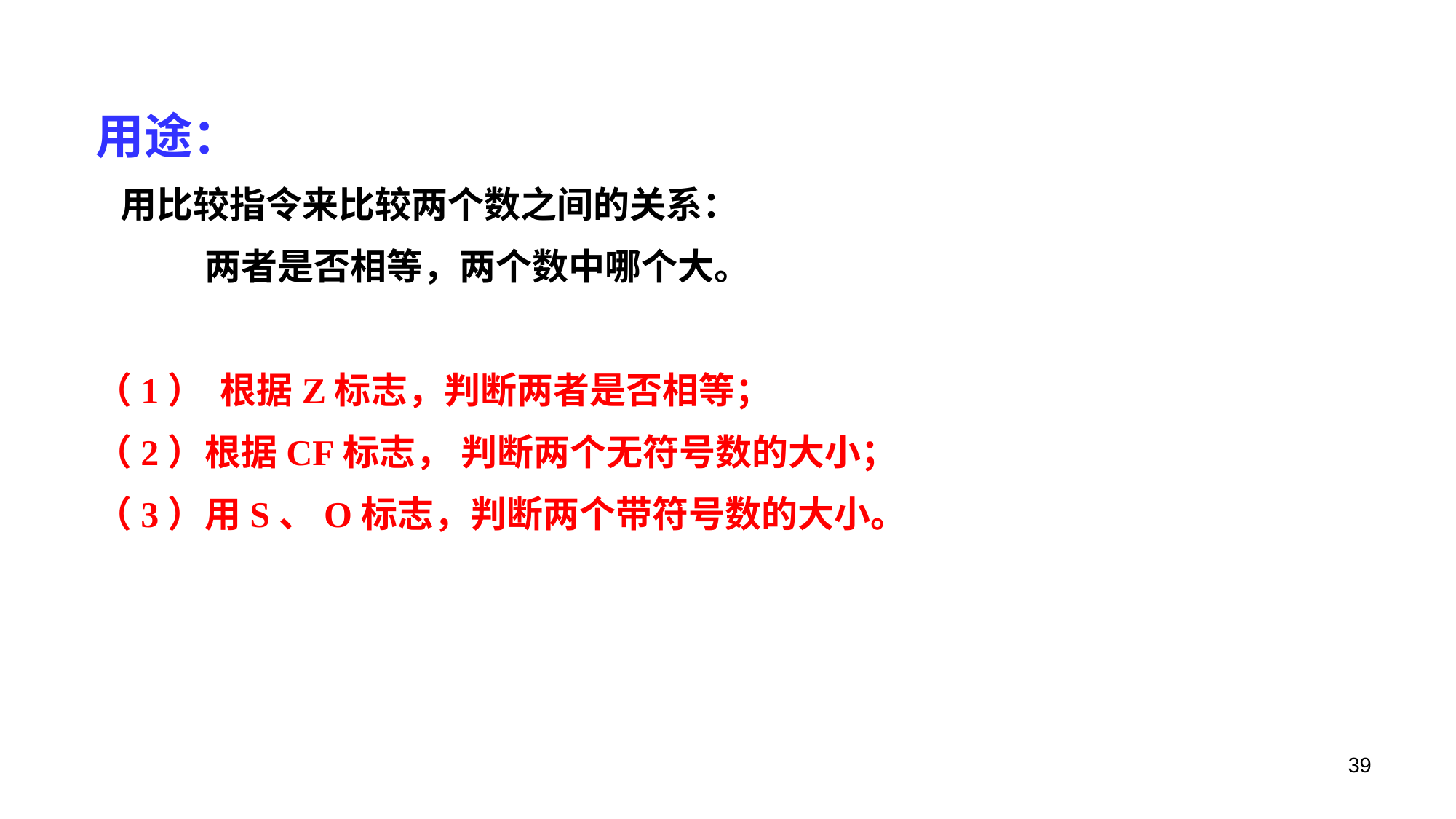

用途：
  用比较指令来比较两个数之间的关系：
	两者是否相等，两个数中哪个大。

（1）  根据Z标志，判断两者是否相等；
（2）	根据CF标志， 判断两个无符号数的大小；
（3）	用S、O标志，判断两个带符号数的大小。

39